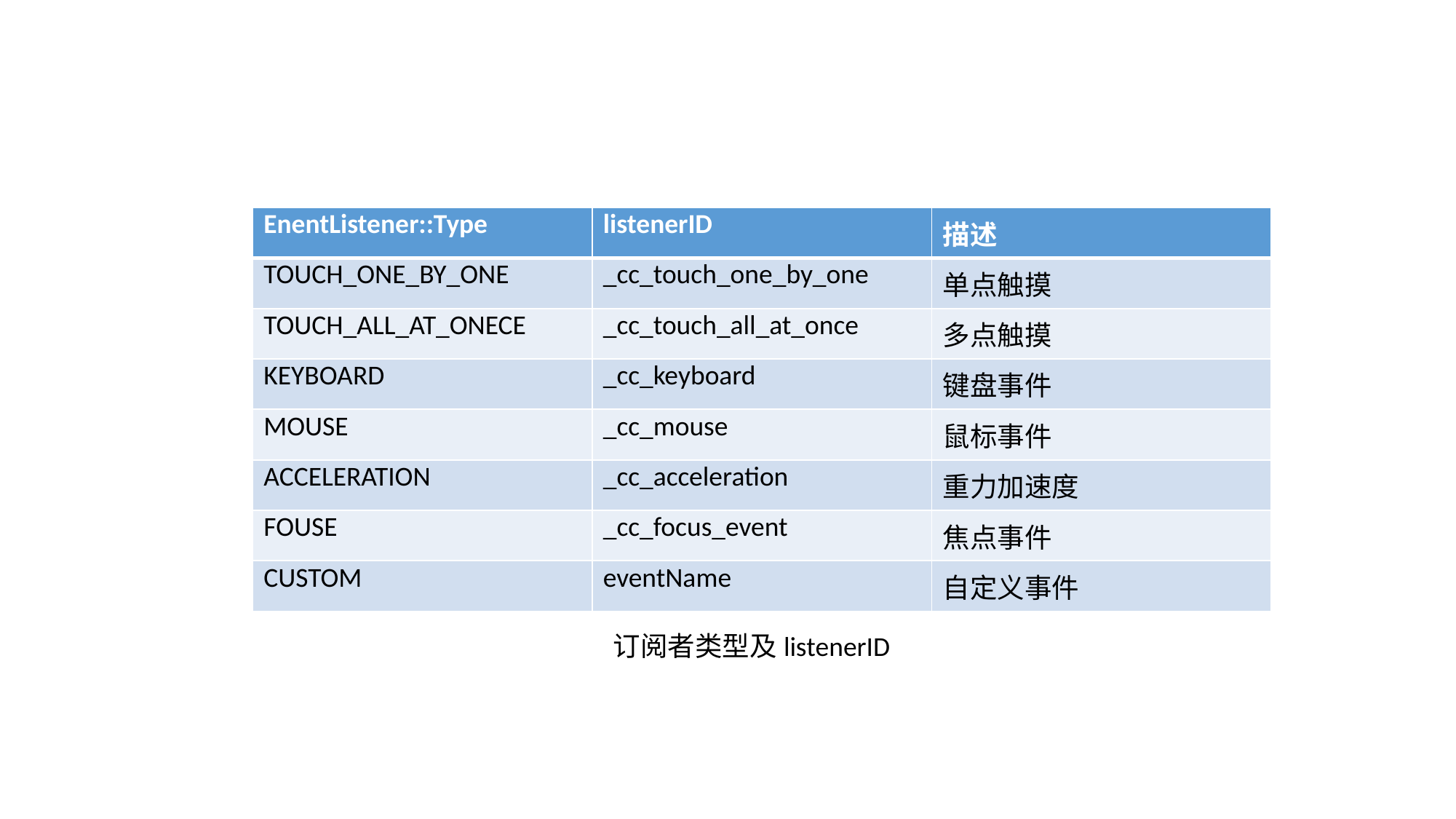

| EnentListener::Type | listenerID | 描述 |
| --- | --- | --- |
| TOUCH\_ONE\_BY\_ONE | \_cc\_touch\_one\_by\_one | 单点触摸 |
| TOUCH\_ALL\_AT\_ONECE | \_cc\_touch\_all\_at\_once | 多点触摸 |
| KEYBOARD | \_cc\_keyboard | 键盘事件 |
| MOUSE | \_cc\_mouse | 鼠标事件 |
| ACCELERATION | \_cc\_acceleration | 重力加速度 |
| FOUSE | \_cc\_focus\_event | 焦点事件 |
| CUSTOM | eventName | 自定义事件 |
订阅者类型及listenerID